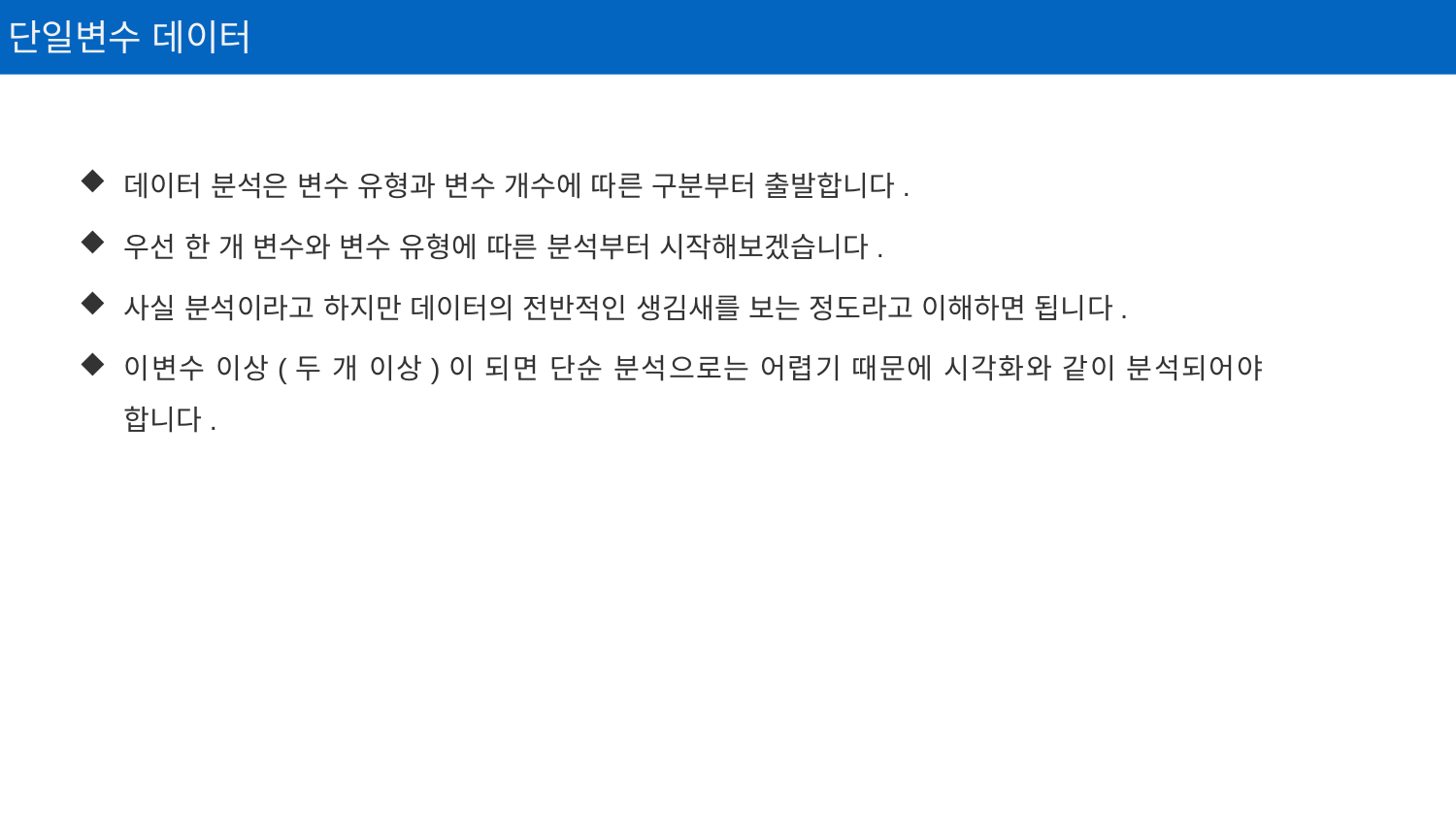

단일변수 데이터

데이터 분석은 변수 유형과 변수 개수에 따른 구분부터 출발합니다.
우선 한 개 변수와 변수 유형에 따른 분석부터 시작해보겠습니다.
사실 분석이라고 하지만 데이터의 전반적인 생김새를 보는 정도라고 이해하면 됩니다.
이변수 이상(두 개 이상)이 되면 단순 분석으로는 어렵기 때문에 시각화와 같이 분석되어야 합니다.